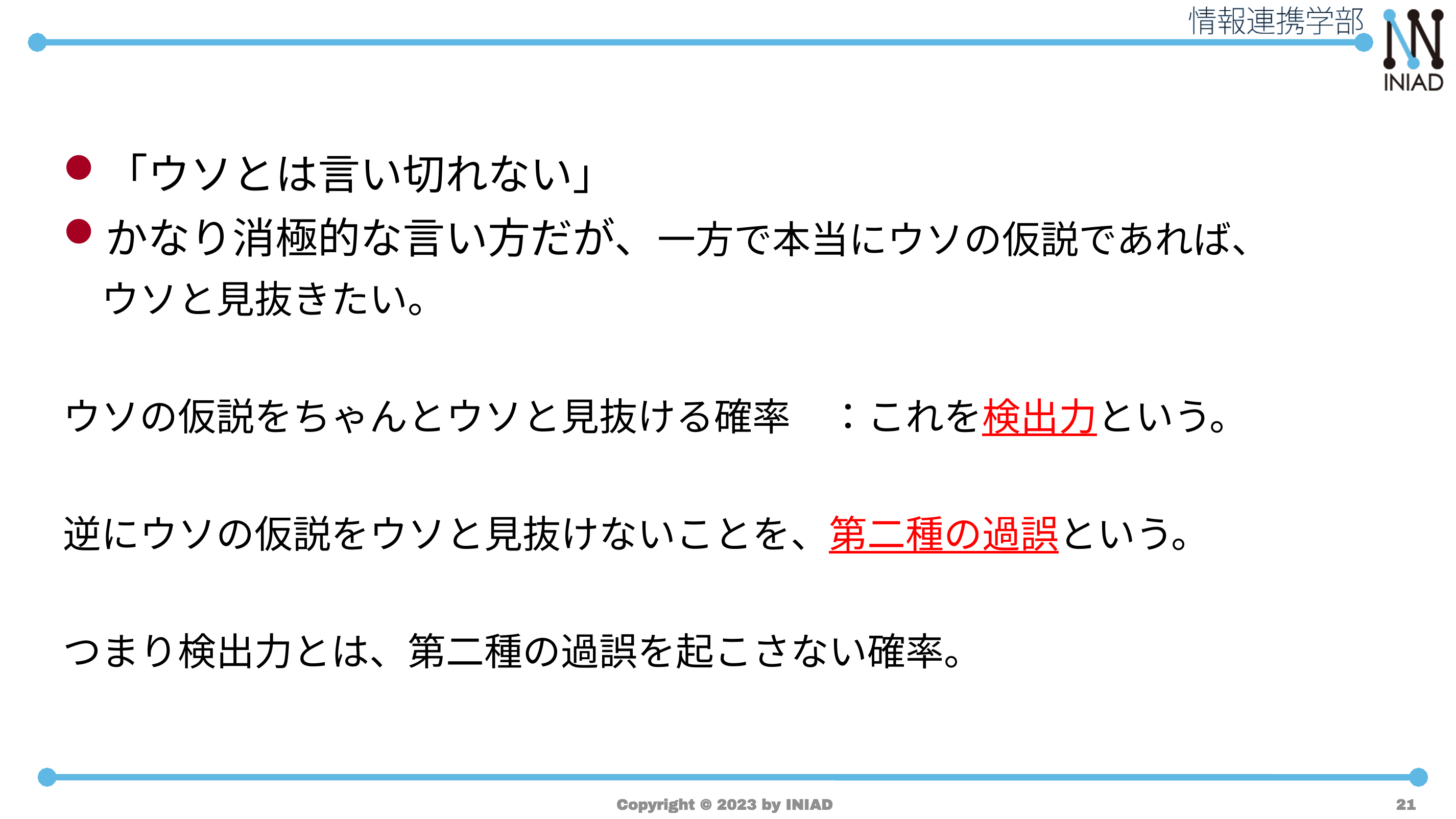

#
「ウソとは言い切れない」
かなり消極的な言い方だが、一方で本当にウソの仮説であれば、
　ウソと見抜きたい。

ウソの仮説をちゃんとウソと見抜ける確率　：これを検出力という。

逆にウソの仮説をウソと見抜けないことを、第二種の過誤という。

つまり検出力とは、第二種の過誤を起こさない確率。
Copyright © 2023 by INIAD
21